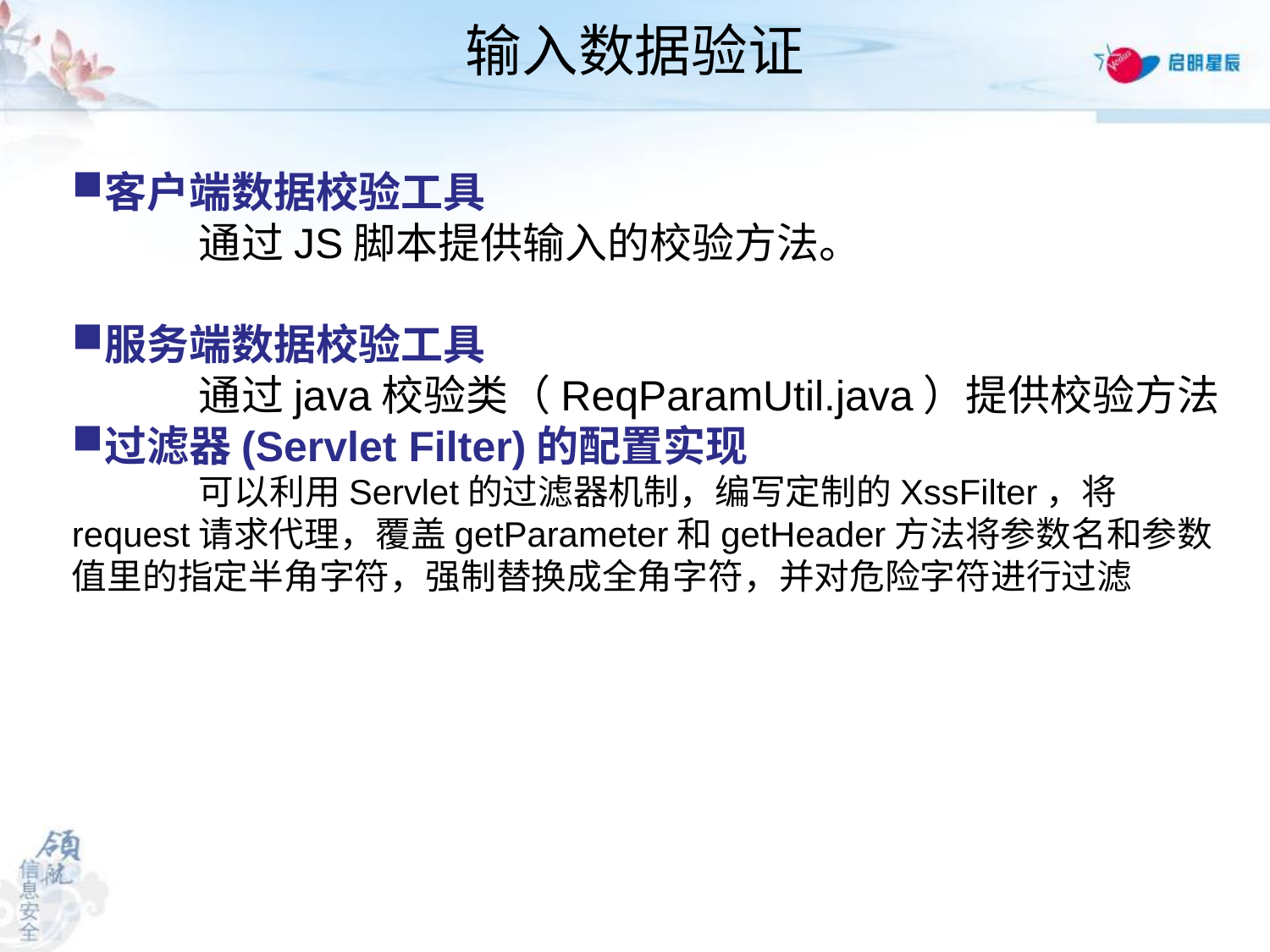

# 输入数据验证
客户端数据校验工具
	通过JS脚本提供输入的校验方法。

服务端数据校验工具
	通过java校验类（ReqParamUtil.java）提供校验方法
过滤器(Servlet Filter)的配置实现
	可以利用Servlet的过滤器机制，编写定制的XssFilter，将request请求代理，覆盖getParameter和getHeader方法将参数名和参数值里的指定半角字符，强制替换成全角字符，并对危险字符进行过滤